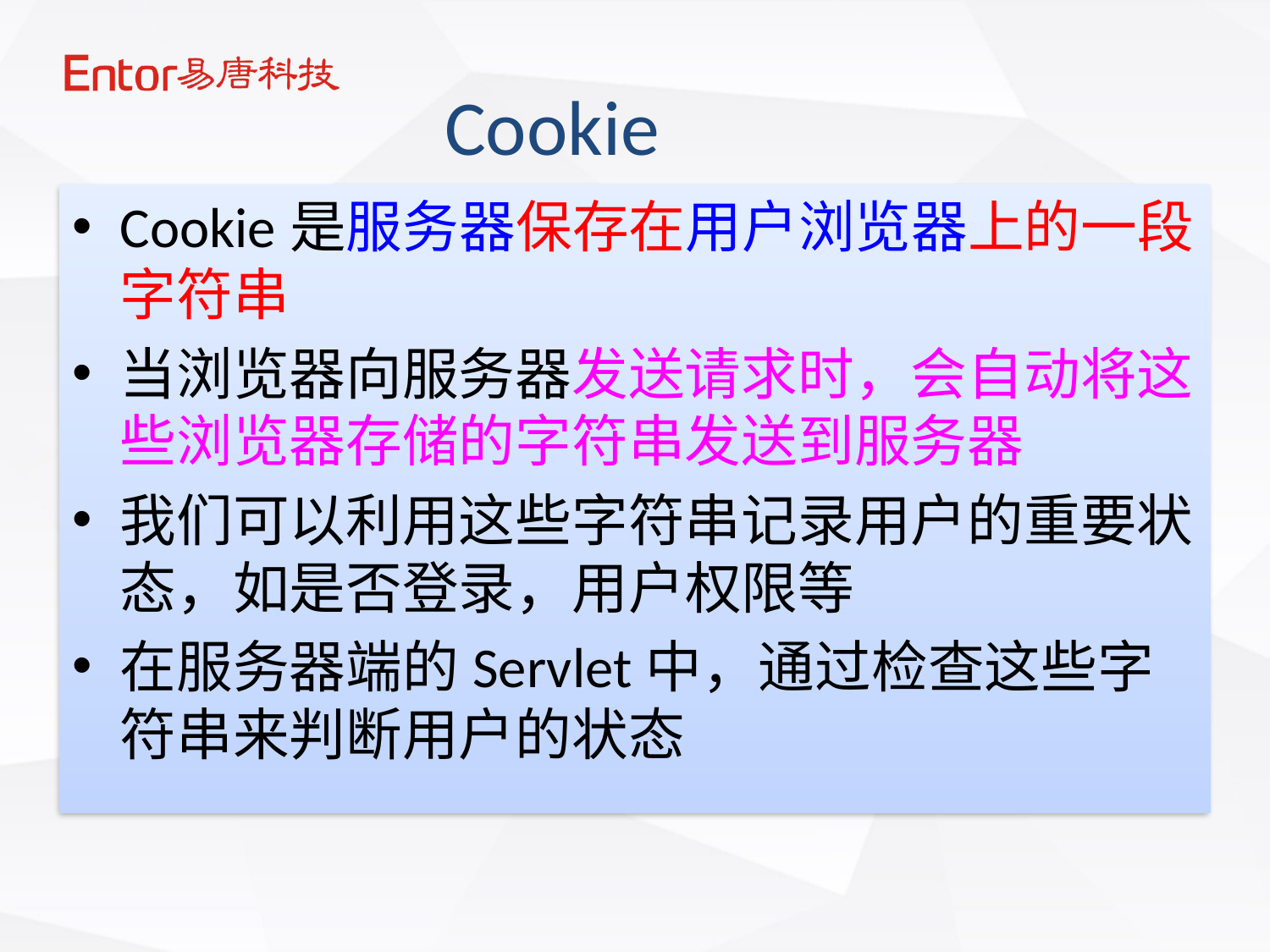

Cookie
Cookie是服务器保存在用户浏览器上的一段字符串
当浏览器向服务器发送请求时，会自动将这些浏览器存储的字符串发送到服务器
我们可以利用这些字符串记录用户的重要状态，如是否登录，用户权限等
在服务器端的Servlet中，通过检查这些字符串来判断用户的状态